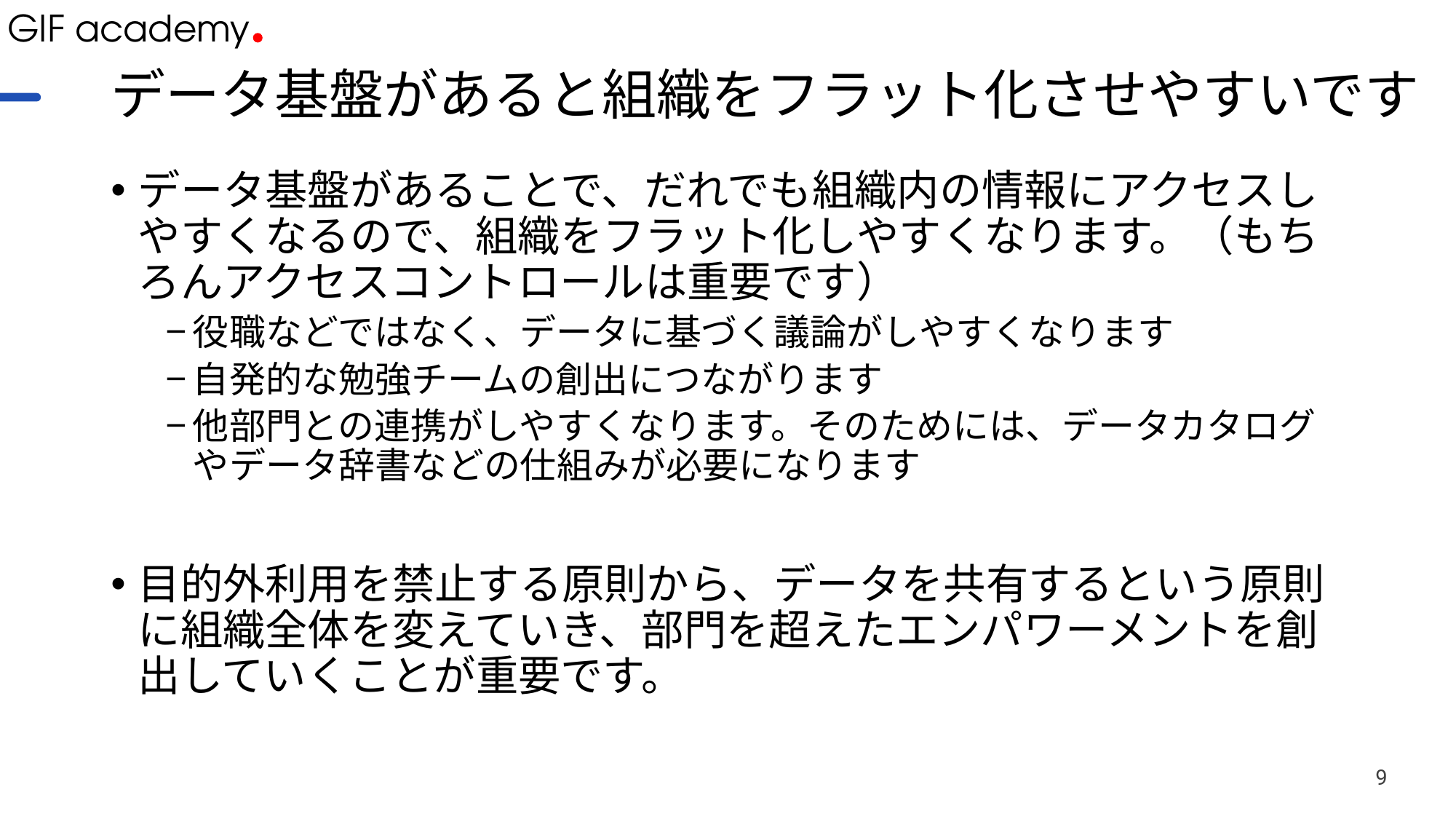

# データ基盤があると組織をフラット化させやすいです
データ基盤があることで、だれでも組織内の情報にアクセスしやすくなるので、組織をフラット化しやすくなります。（もちろんアクセスコントロールは重要です）
役職などではなく、データに基づく議論がしやすくなります
自発的な勉強チームの創出につながります
他部門との連携がしやすくなります。そのためには、データカタログやデータ辞書などの仕組みが必要になります

目的外利用を禁止する原則から、データを共有するという原則に組織全体を変えていき、部門を超えたエンパワーメントを創出していくことが重要です。

9